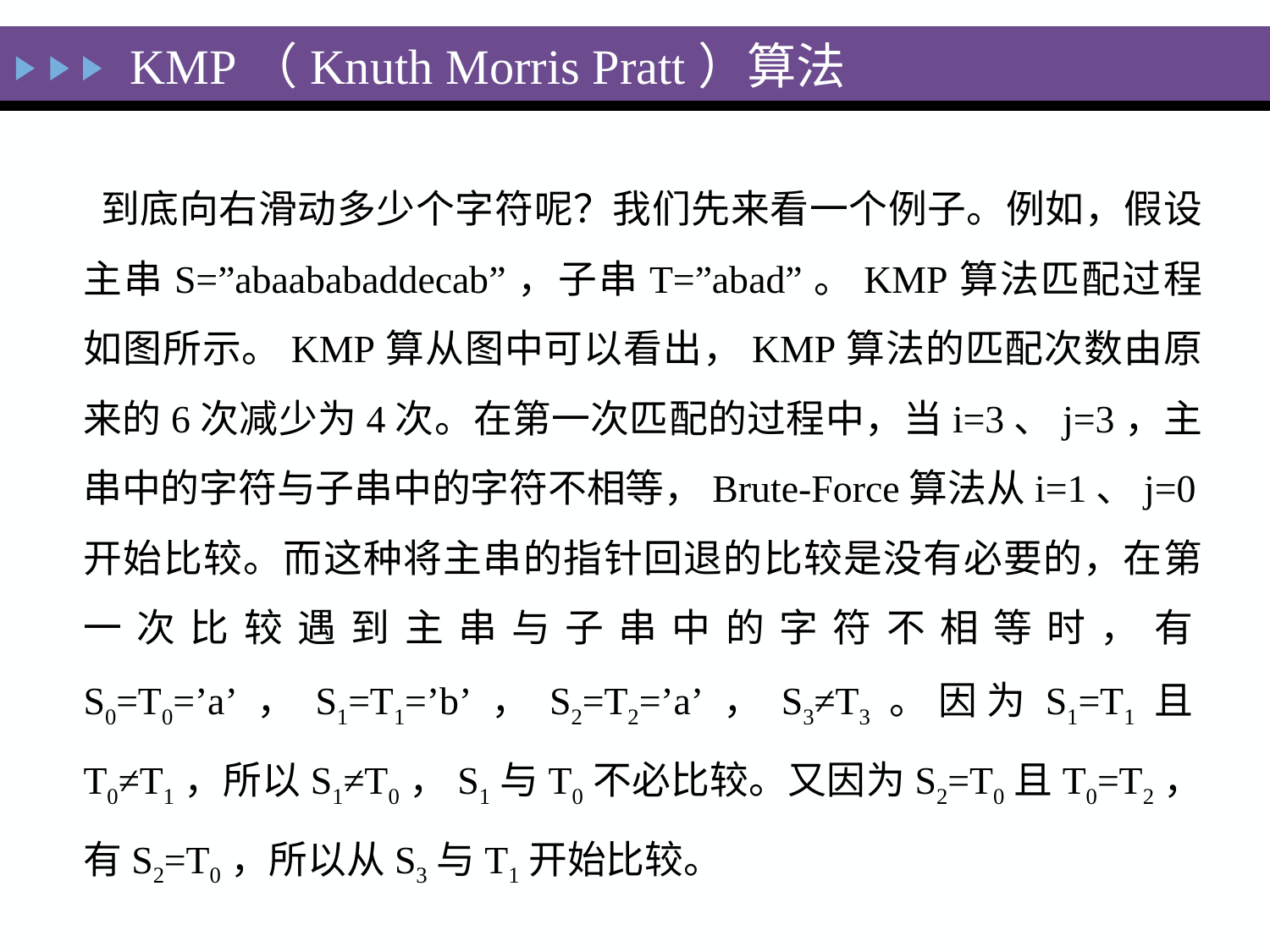

# KMP（Knuth Morris Pratt）算法
 到底向右滑动多少个字符呢？我们先来看一个例子。例如，假设主串S=”abaababaddecab”，子串T=”abad”。KMP算法匹配过程如图所示。KMP算从图中可以看出，KMP算法的匹配次数由原来的6次减少为4次。在第一次匹配的过程中，当i=3、j=3，主串中的字符与子串中的字符不相等，Brute-Force算法从i=1、j=0开始比较。而这种将主串的指针回退的比较是没有必要的，在第一次比较遇到主串与子串中的字符不相等时，有S0=T0=’a’，S1=T1=’b’，S2=T2=’a’，S3≠T3。因为S1=T1且T0≠T1，所以S1≠T0，S1与T0不必比较。又因为S2=T0且T0=T2，有S2=T0，所以从S3与T1开始比较。